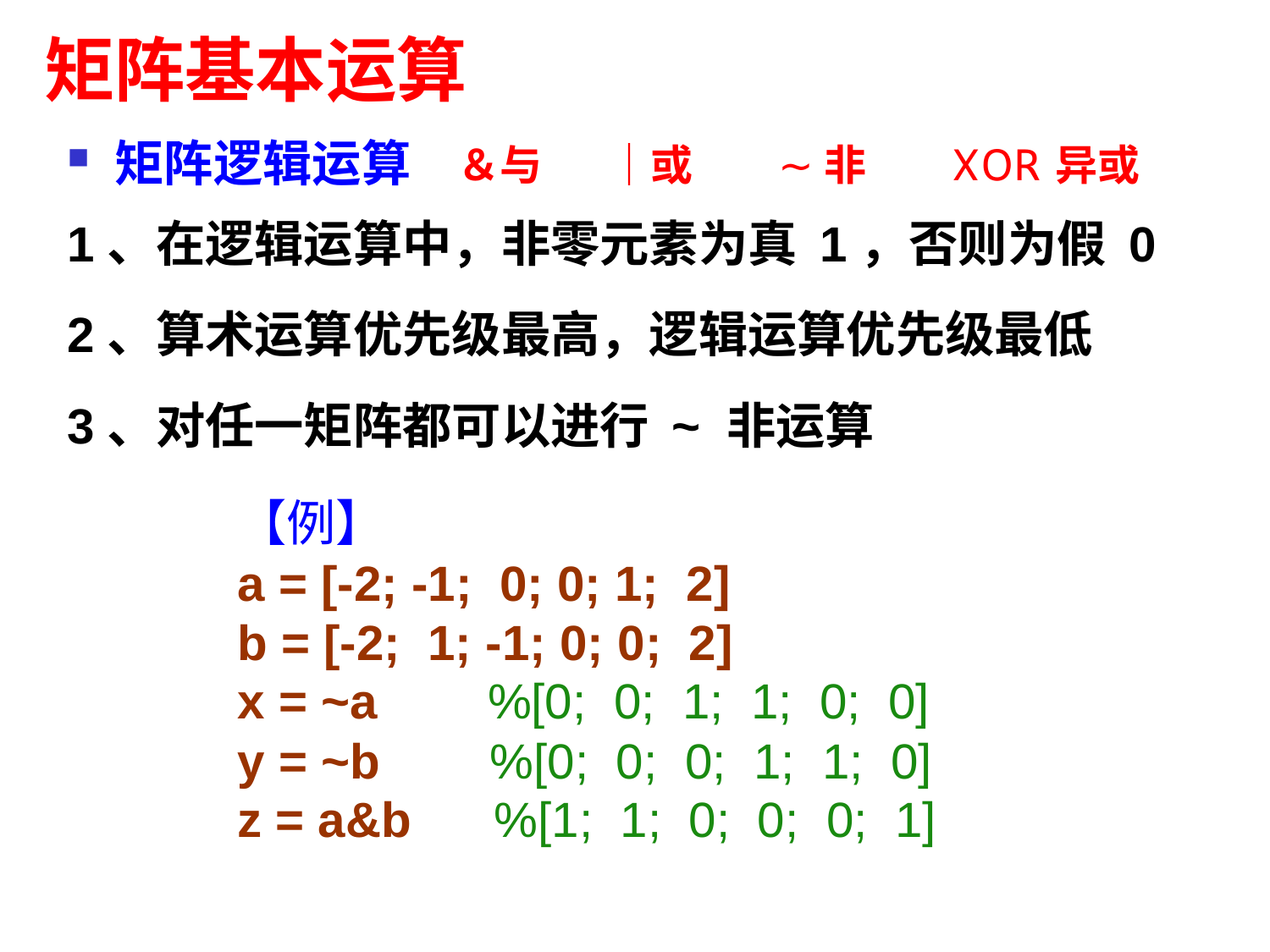

矩阵基本运算
矩阵逻辑运算
＆与       ｜或        ~非        XOR异或
1、在逻辑运算中，非零元素为真 1，否则为假 0
2、算术运算优先级最高，逻辑运算优先级最低
3、对任一矩阵都可以进行 ~ 非运算
【例】
a = [-2; -1;  0; 0; 1;  2]
b = [-2;  1; -1; 0; 0;  2]
x = ~a        %[0;  0;  1;  1;  0;  0]
y = ~b        %[0;  0;  0;  1;  1;  0]
z = a&b      %[1;  1;  0;  0;  0;  1]
47